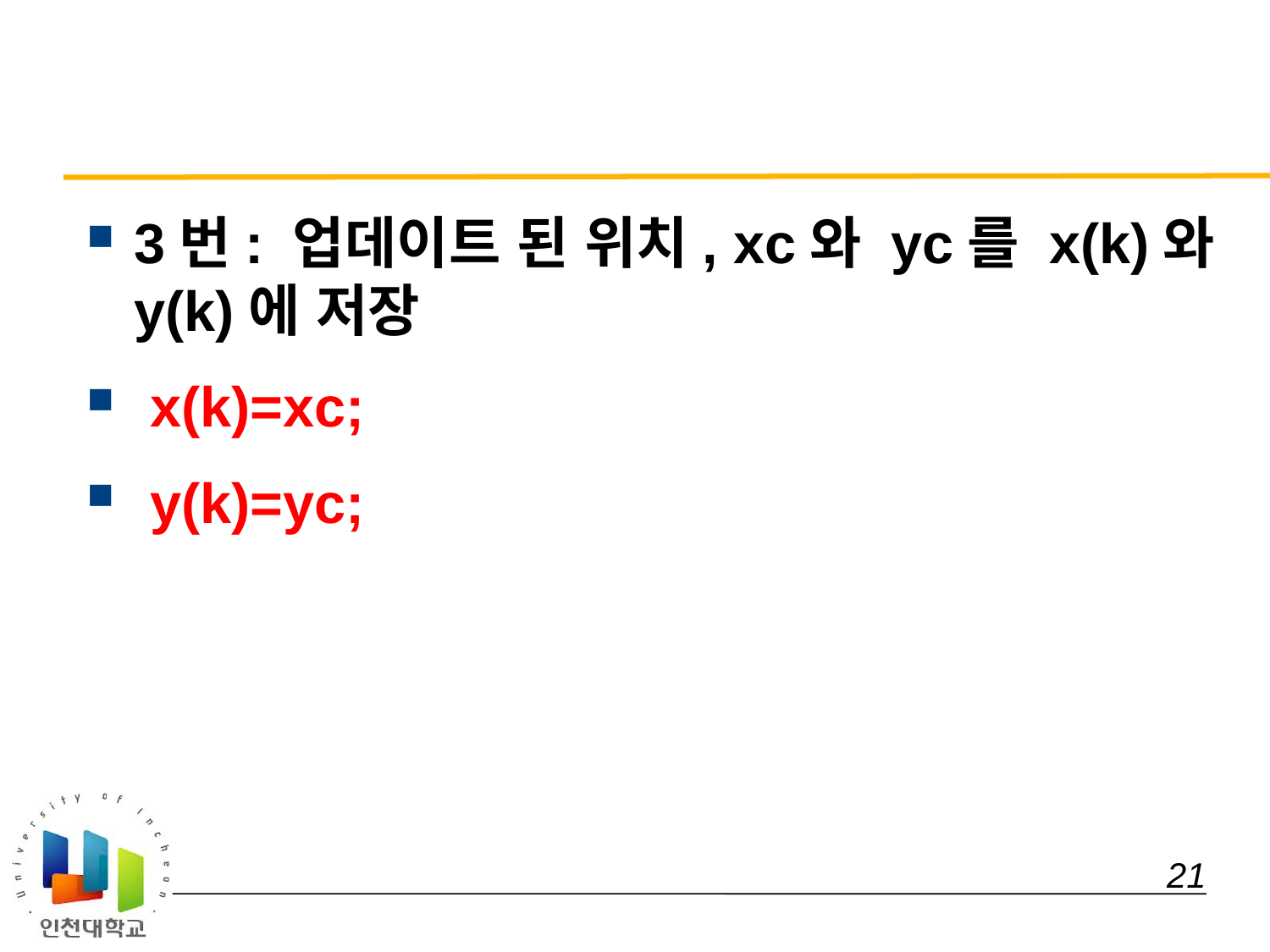

#
3번: 업데이트 된 위치, xc와 yc를 x(k)와 y(k)에 저장
 x(k)=xc;
 y(k)=yc;
 21